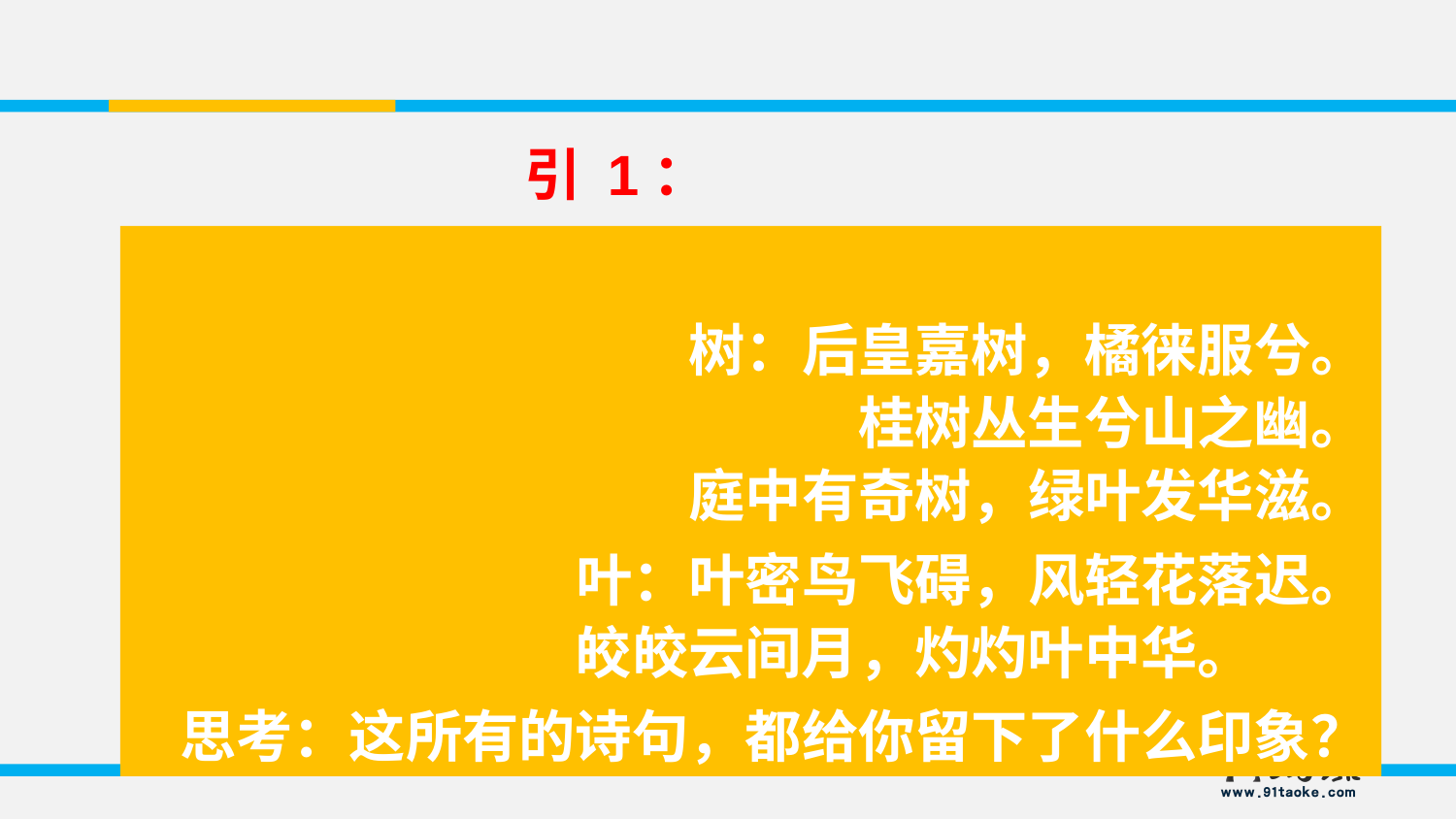

引 1：
树：后皇嘉树，橘徕服兮。
　　桂树丛生兮山之幽。
　　庭中有奇树，绿叶发华滋。
叶：叶密鸟飞碍，风轻花落迟。
　　皎皎云间月，灼灼叶中华。
思考：这所有的诗句，都给你留下了什么印象？